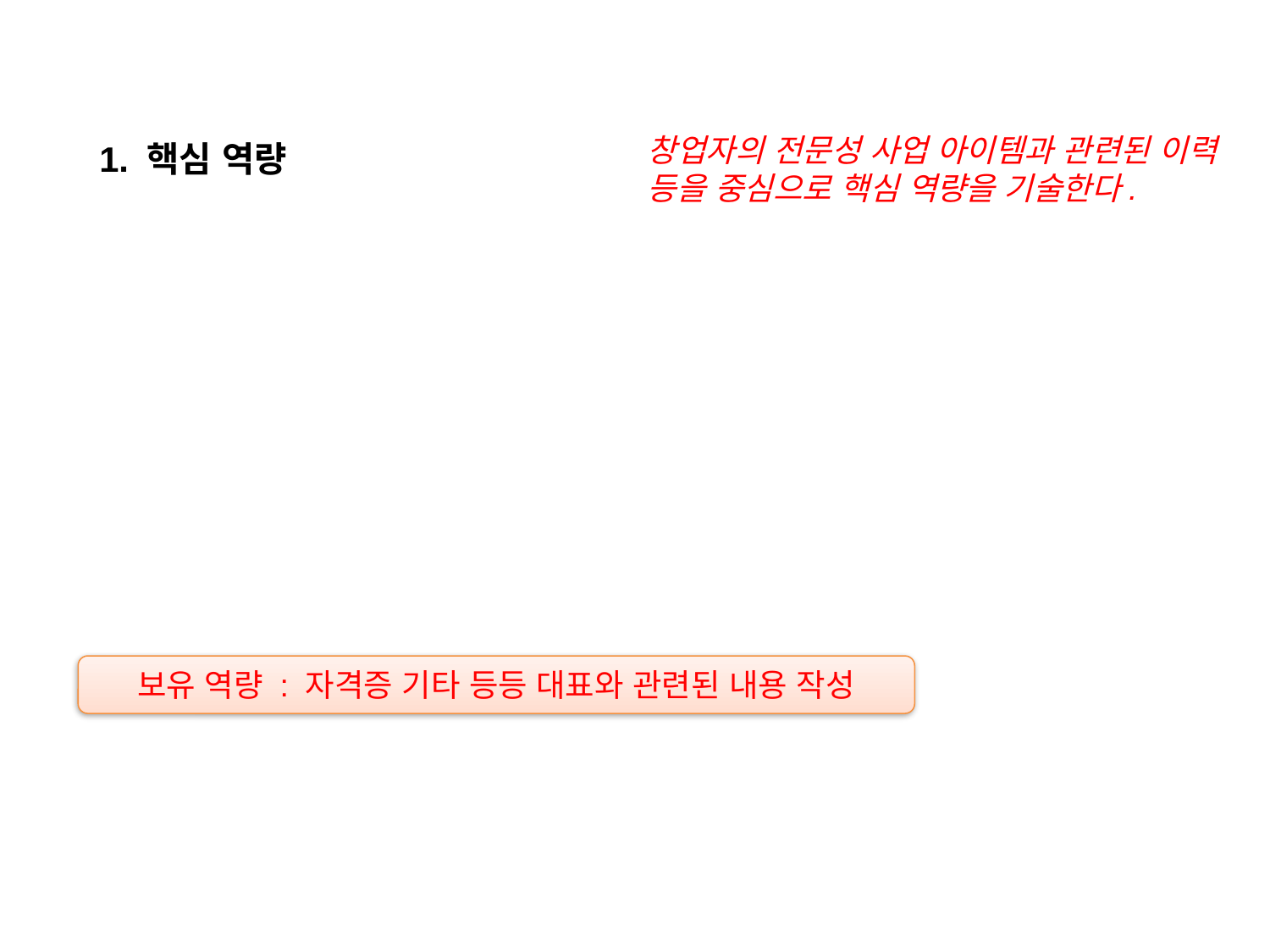

2. 회사 개요
 조직 구성 및 핵심 역량
창업자의 전문성 사업 아이템과 관련된 이력 등을 중심으로 핵심 역량을 기술한다.
1. 핵심 역량
보유 역량 : 자격증 기타 등등 대표와 관련된 내용 작성